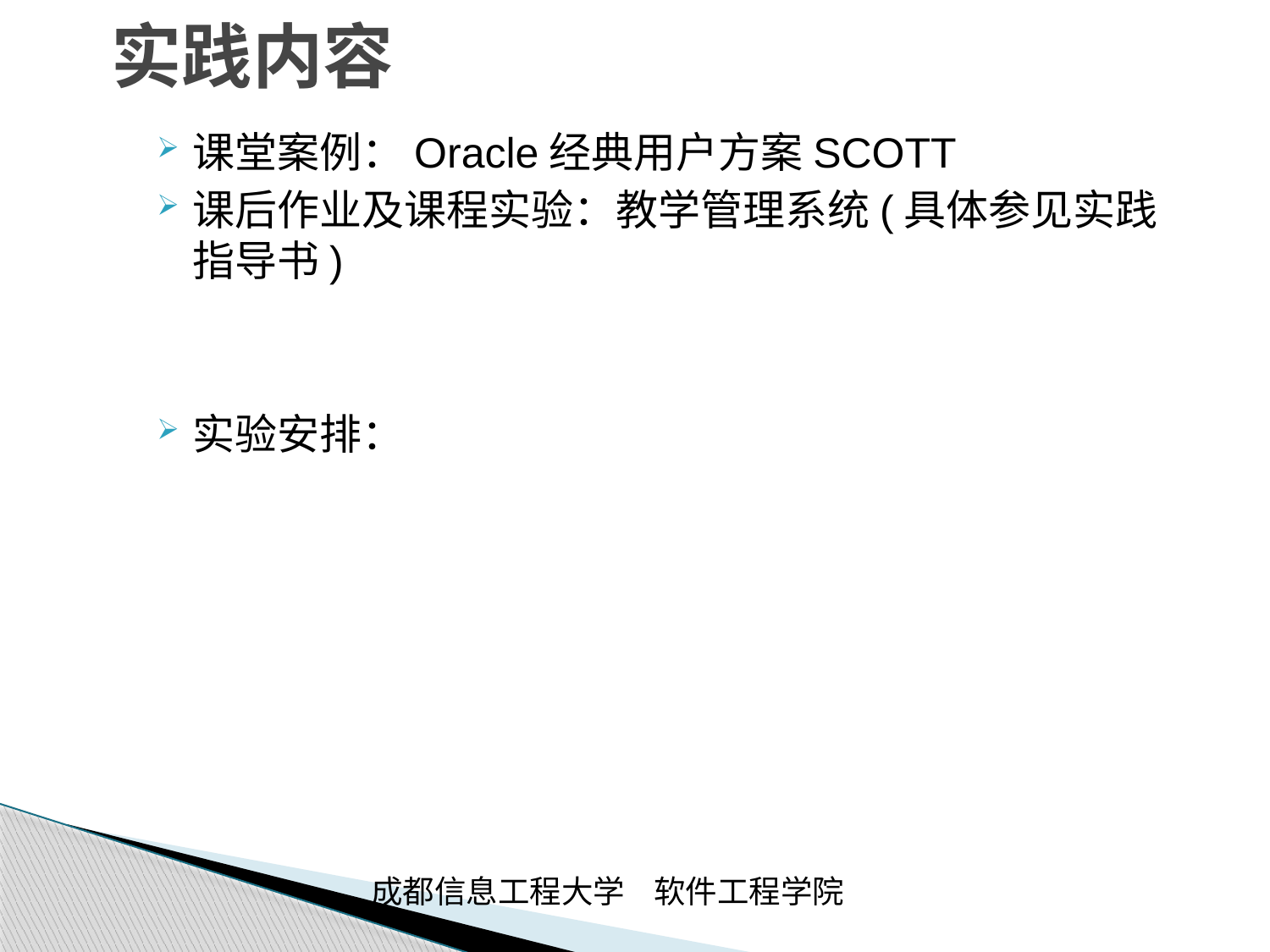

# 实践内容
课堂案例：Oracle经典用户方案SCOTT
课后作业及课程实验：教学管理系统(具体参见实践指导书)

实验安排：